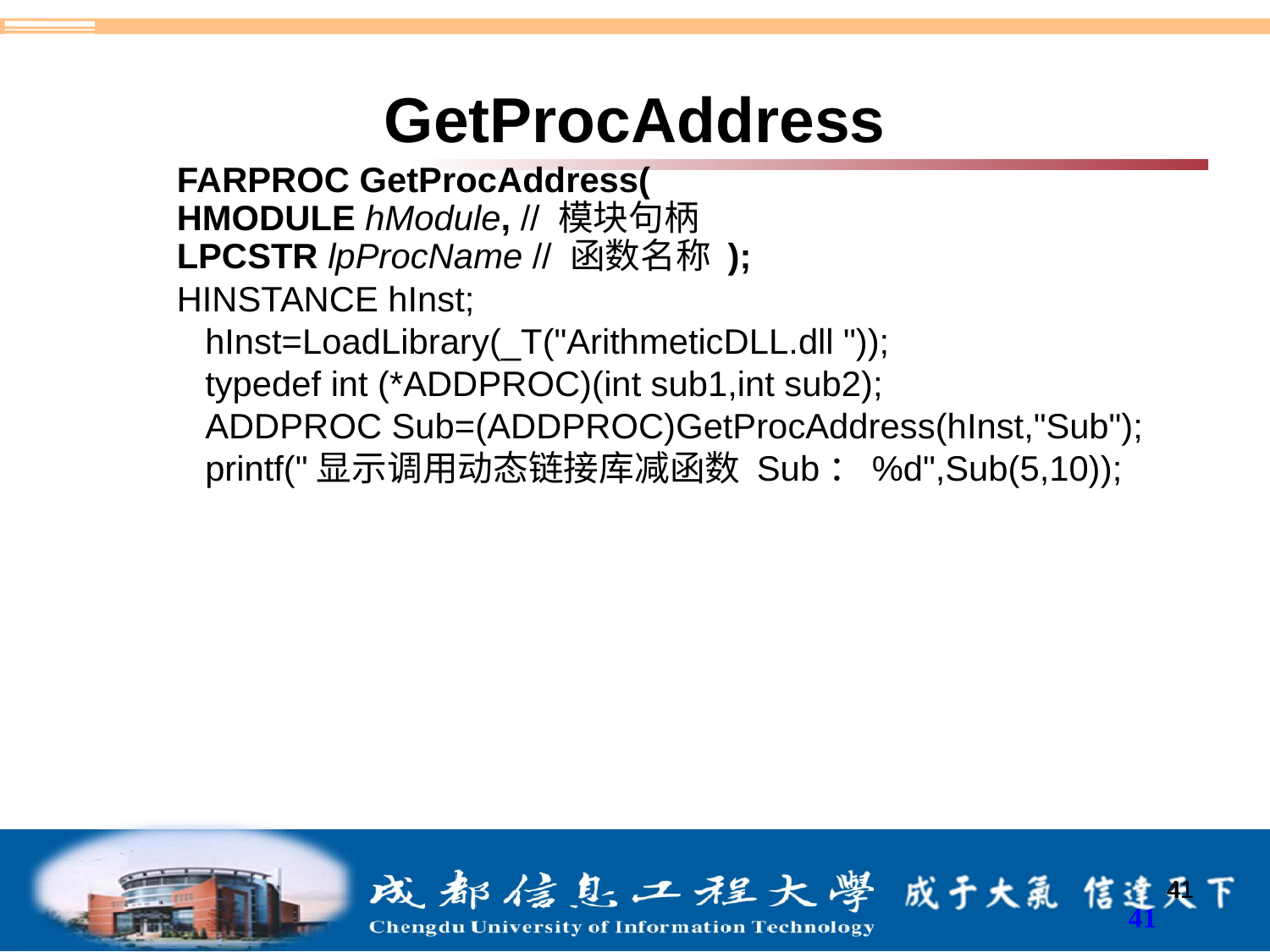

# GetProcAddress
FARPROC GetProcAddress(
HMODULE hModule, // 模块句柄
LPCSTR lpProcName // 函数名称 );
HINSTANCE hInst;
	hInst=LoadLibrary(_T("ArithmeticDLL.dll "));
	typedef int (*ADDPROC)(int sub1,int sub2);
	ADDPROC Sub=(ADDPROC)GetProcAddress(hInst,"Sub");
	printf("显示调用动态链接库减函数 Sub：%d",Sub(5,10));

41